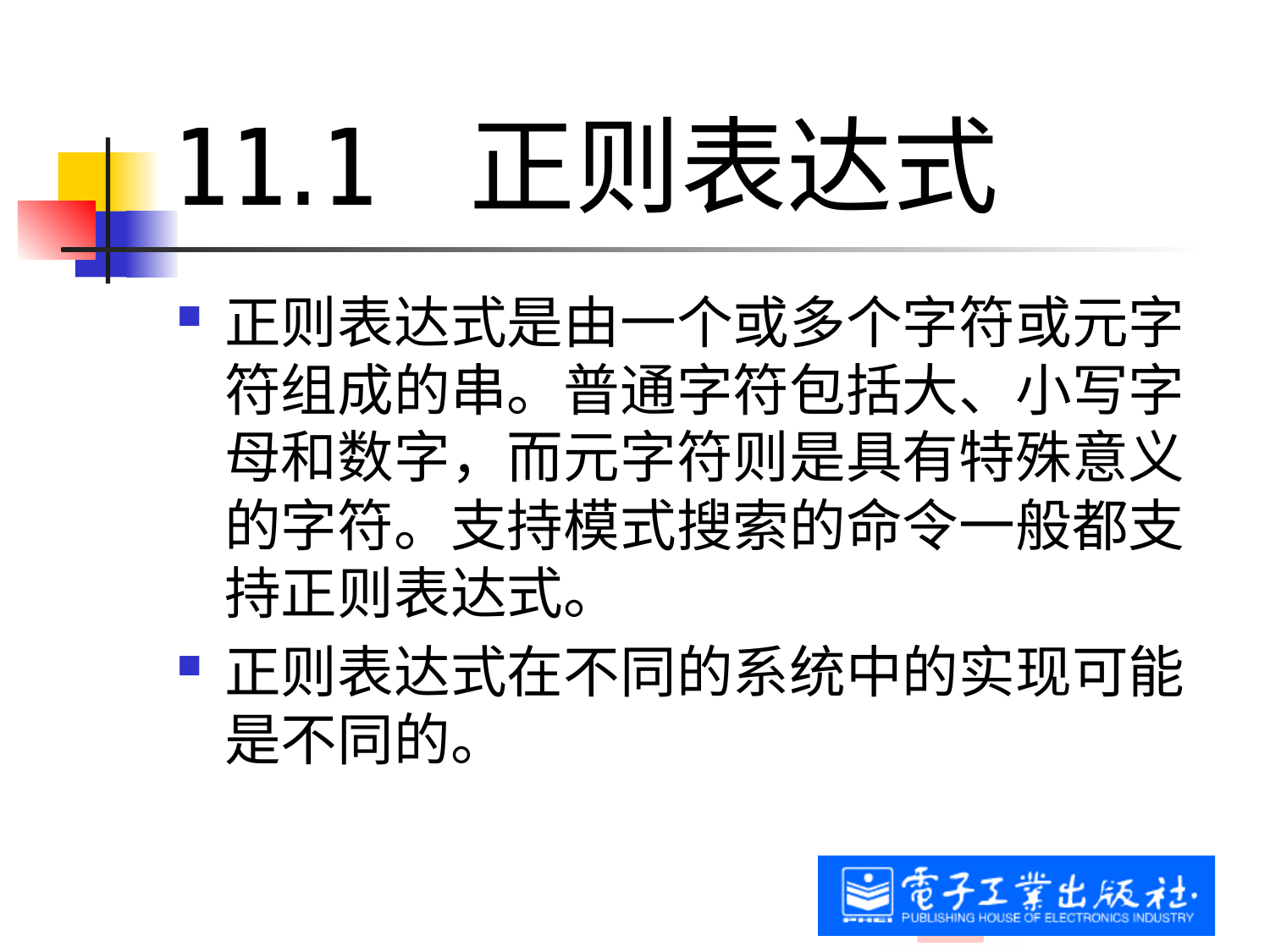

# 11.1  正则表达式
正则表达式是由一个或多个字符或元字符组成的串。普通字符包括大、小写字母和数字，而元字符则是具有特殊意义的字符。支持模式搜索的命令一般都支持正则表达式。
正则表达式在不同的系统中的实现可能是不同的。